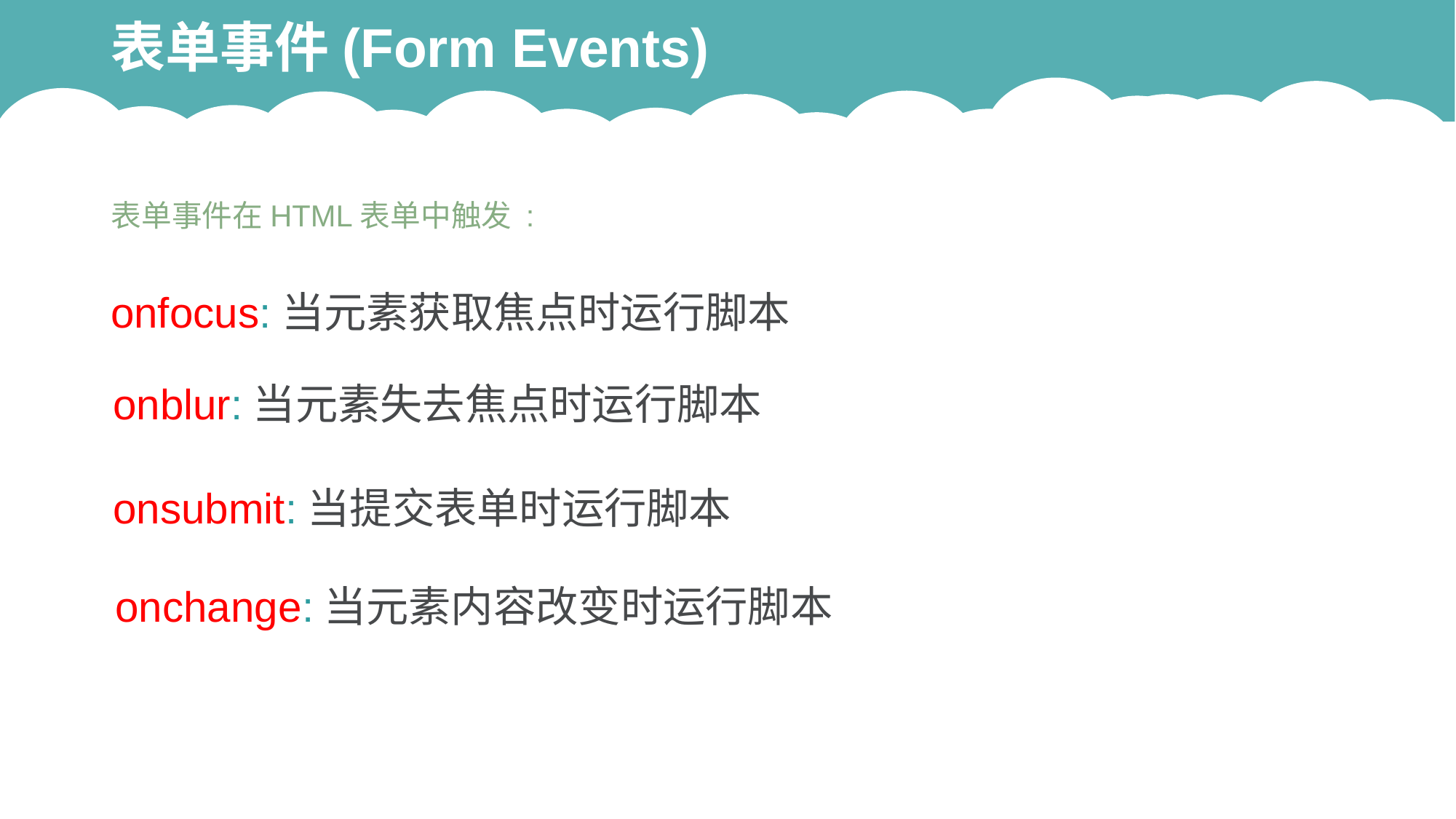

# 表单事件(Form Events)
表单事件在HTML表单中触发 :
onfocus:当元素获取焦点时运行脚本
onblur:当元素失去焦点时运行脚本
onsubmit:当提交表单时运行脚本
onchange:当元素内容改变时运行脚本